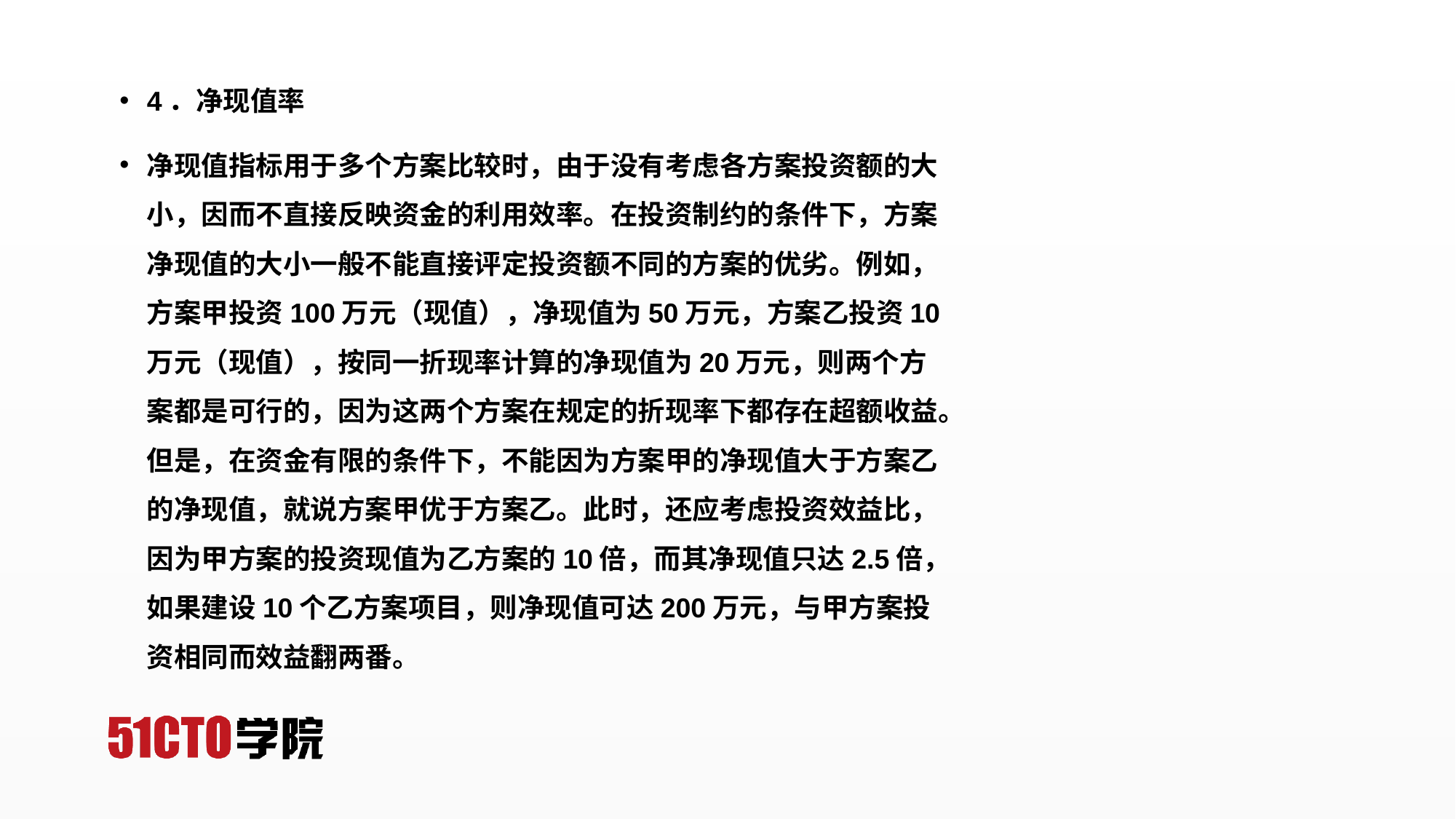

4．净现值率
净现值指标用于多个方案比较时，由于没有考虑各方案投资额的大小，因而不直接反映资金的利用效率。在投资制约的条件下，方案净现值的大小一般不能直接评定投资额不同的方案的优劣。例如，方案甲投资100万元（现值），净现值为50万元，方案乙投资10万元（现值），按同一折现率计算的净现值为20万元，则两个方案都是可行的，因为这两个方案在规定的折现率下都存在超额收益。但是，在资金有限的条件下，不能因为方案甲的净现值大于方案乙的净现值，就说方案甲优于方案乙。此时，还应考虑投资效益比，因为甲方案的投资现值为乙方案的10倍，而其净现值只达2.5倍，如果建设10个乙方案项目，则净现值可达200万元，与甲方案投资相同而效益翻两番。